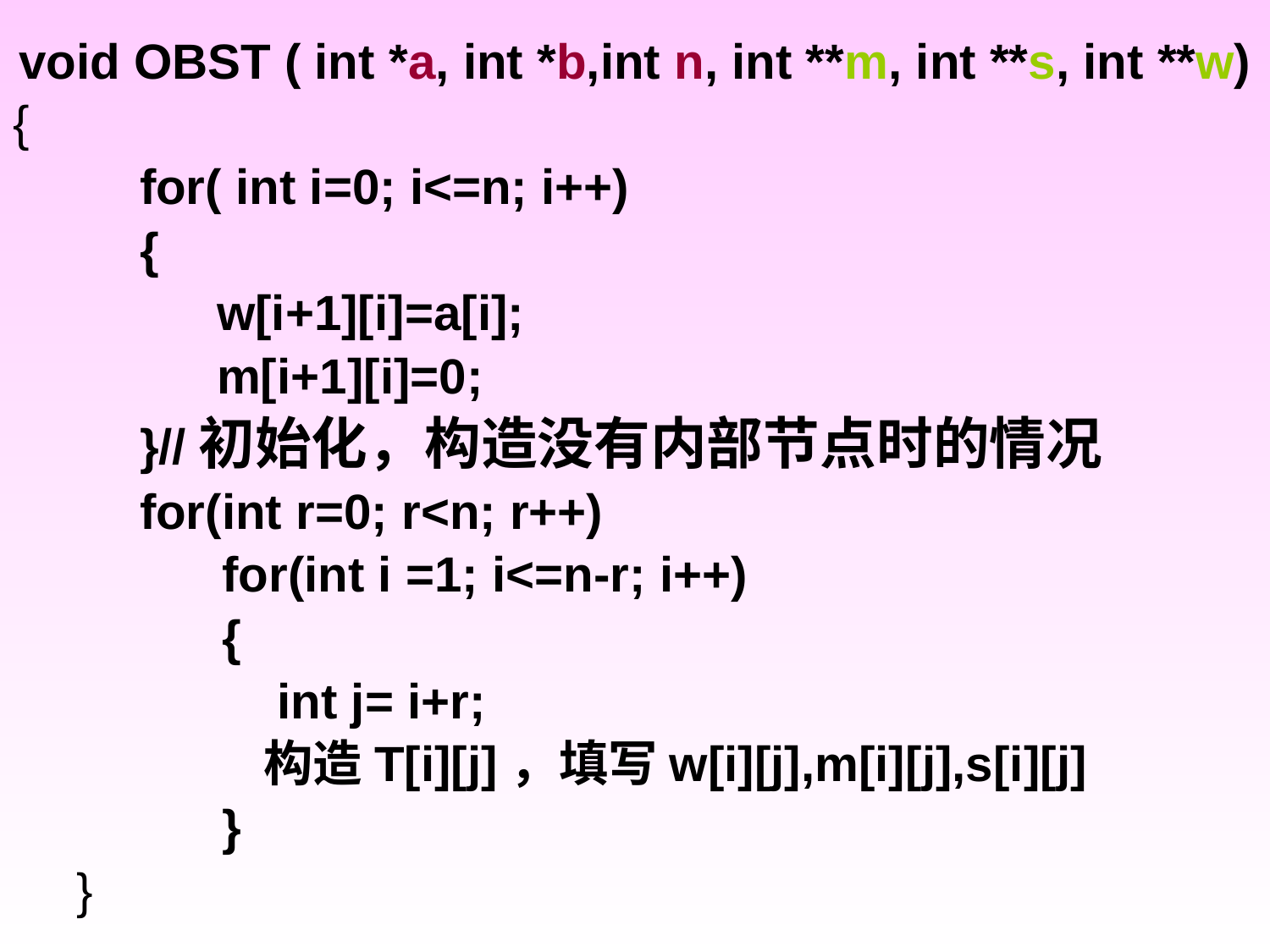

# void OBST ( int *a, int *b,int n, int **m, int **s, int **w)
{
for( int i=0; i<=n; i++)
{
 w[i+1][i]=a[i];
 m[i+1][i]=0;
}//初始化，构造没有内部节点时的情况
for(int r=0; r<n; r++)
      for(int i =1; i<=n-r; i++)
      {
          int j= i+r;
          构造T[i][j]，填写w[i][j],m[i][j],s[i][j]
      }
}
102